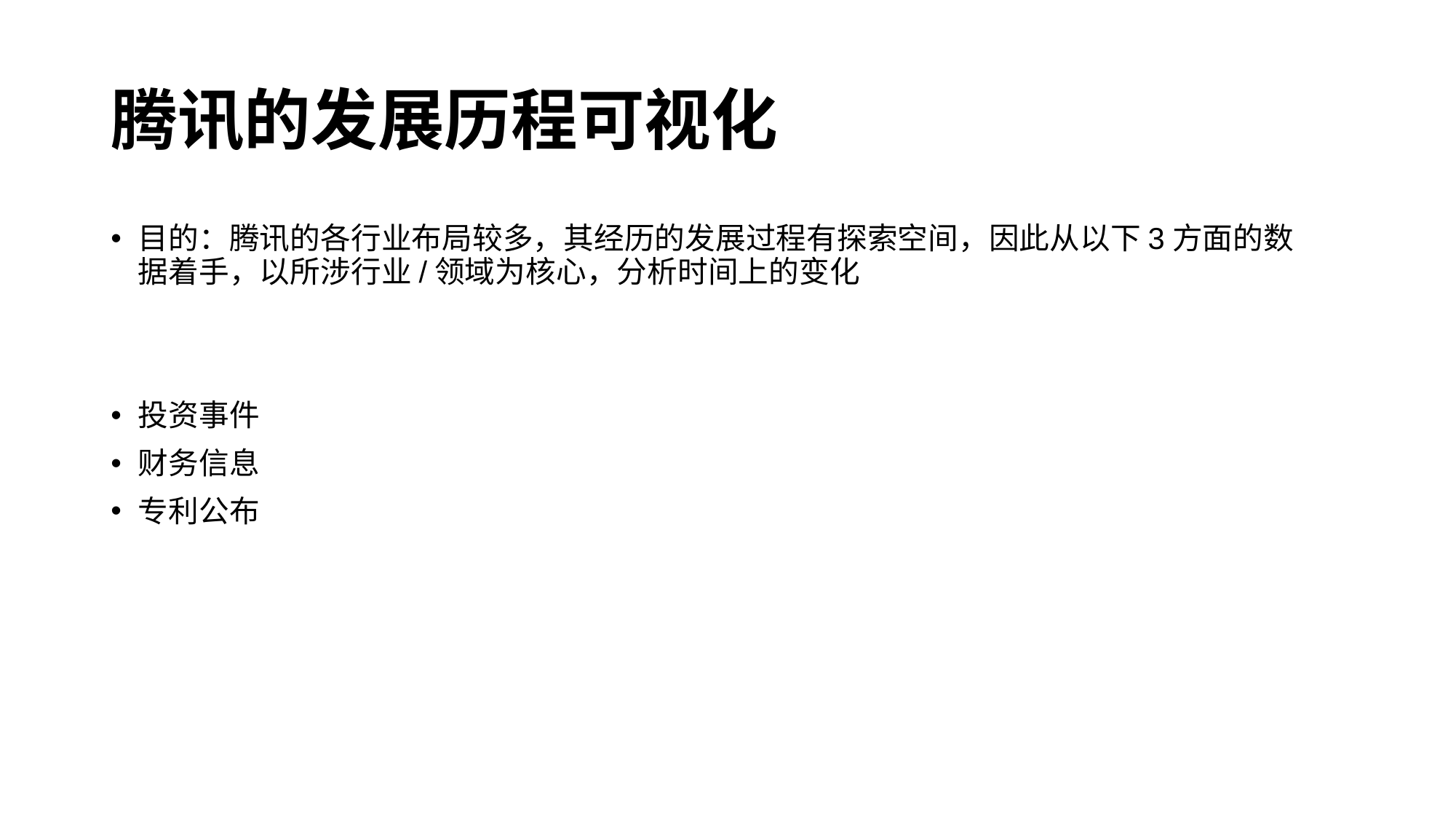

# 腾讯的发展历程可视化
目的：腾讯的各行业布局较多，其经历的发展过程有探索空间，因此从以下3方面的数据着手，以所涉行业/领域为核心，分析时间上的变化

投资事件
财务信息
专利公布